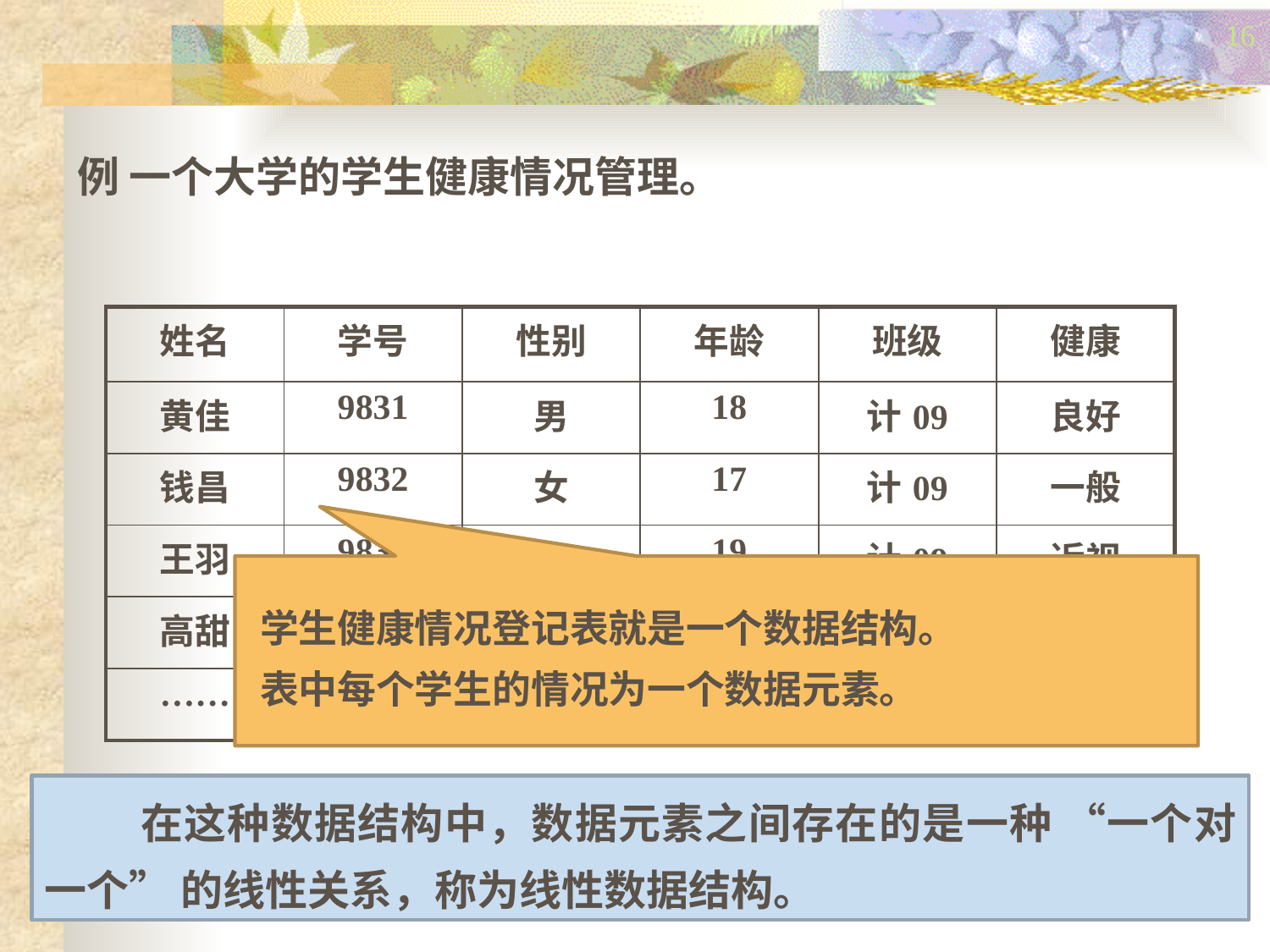

16
例 一个大学的学生健康情况管理。
| 姓名 | 学号 | 性别 | 年龄 | 班级 | 健康 |
| --- | --- | --- | --- | --- | --- |
| 黄佳 | 9831 | 男 | 18 | 计09 | 良好 |
| 钱昌 | 9832 | 女 | 17 | 计09 | 一般 |
| 王羽 | 9833 | 男 | 19 | 计09 | 近视 |
| 高甜 | 9834 | 女 | 18 | 计09 | 一般 |
| …… | …… | …… | …… | …… | …… |
学生健康情况登记表就是一个数据结构。
表中每个学生的情况为一个数据元素。
        在这种数据结构中，数据元素之间存在的是一种 “一个对一个” 的线性关系，称为线性数据结构。